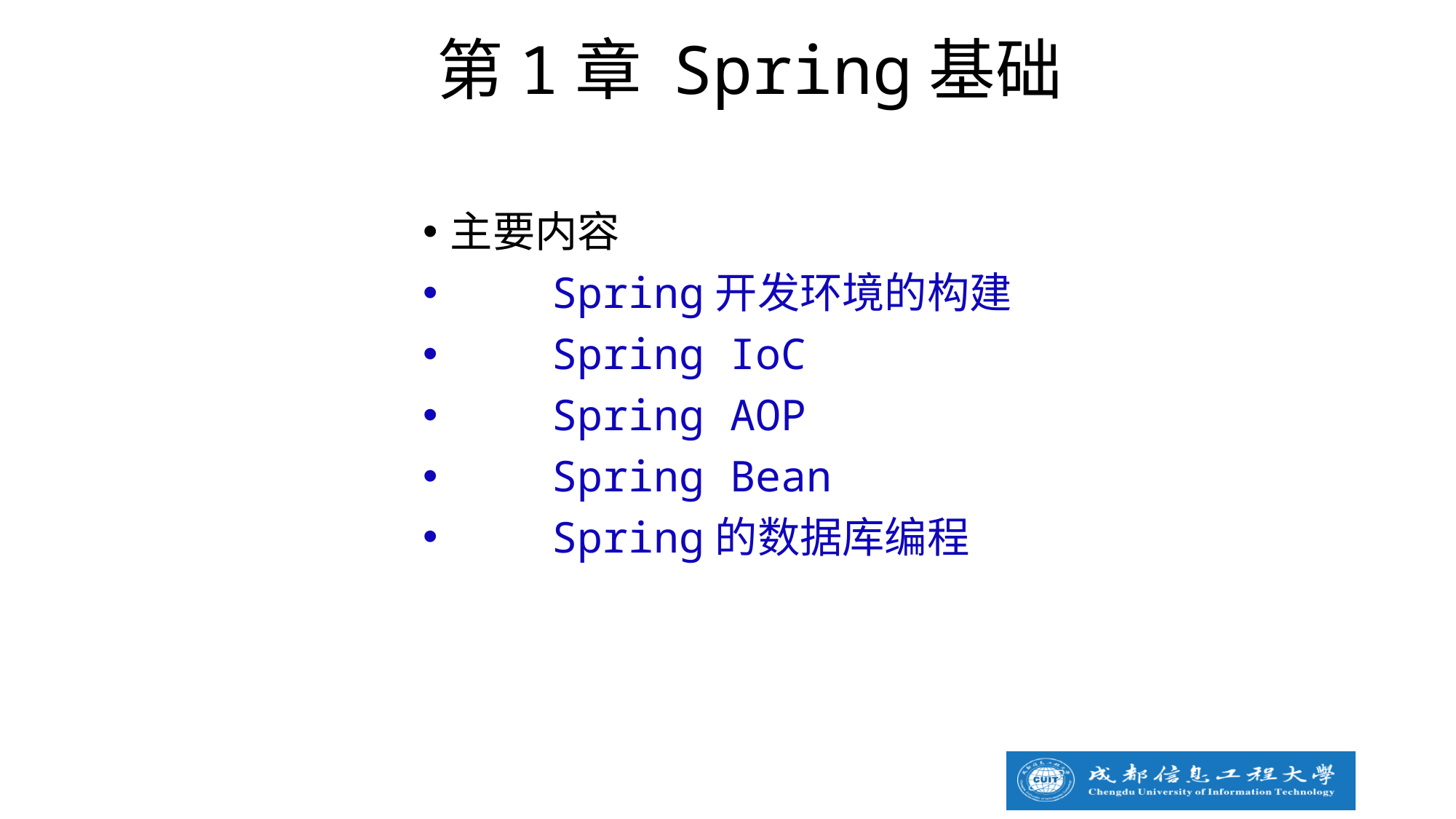

第1章 Spring基础
主要内容
    Spring开发环境的构建
    Spring IoC
    Spring AOP
    Spring Bean
    Spring的数据库编程